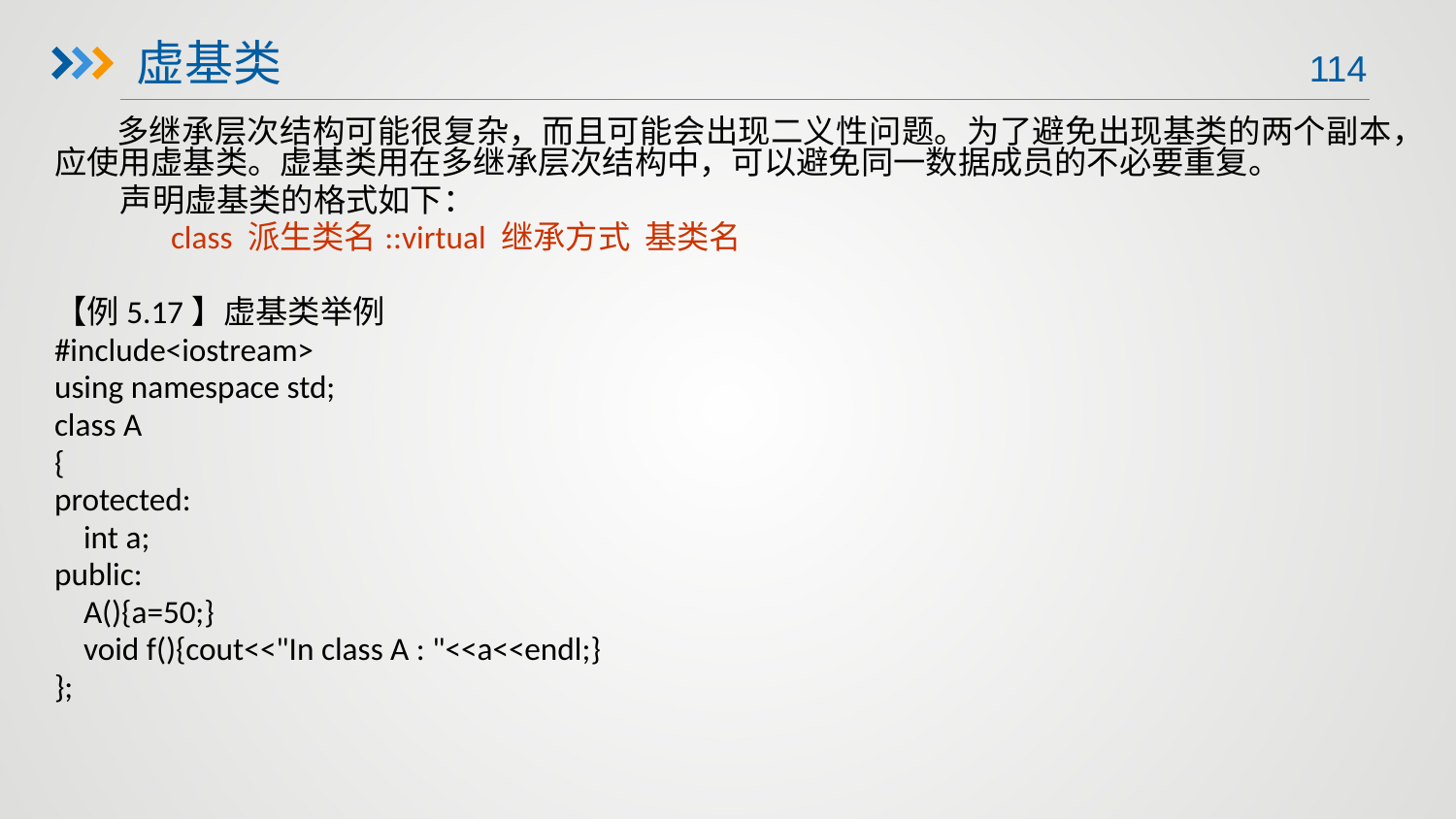

虚基类
       多继承层次结构可能很复杂，而且可能会出现二义性问题。为了避免出现基类的两个副本，应使用虚基类。虚基类用在多继承层次结构中，可以避免同一数据成员的不必要重复。
        声明虚基类的格式如下：
                class 派生类名::virtual 继承方式  基类名

【例5.17】虚基类举例
#include<iostream>
using namespace std;
class A
{
protected:
    int a;
public:
    A(){a=50;}
    void f(){cout<<"In class A : "<<a<<endl;}
};